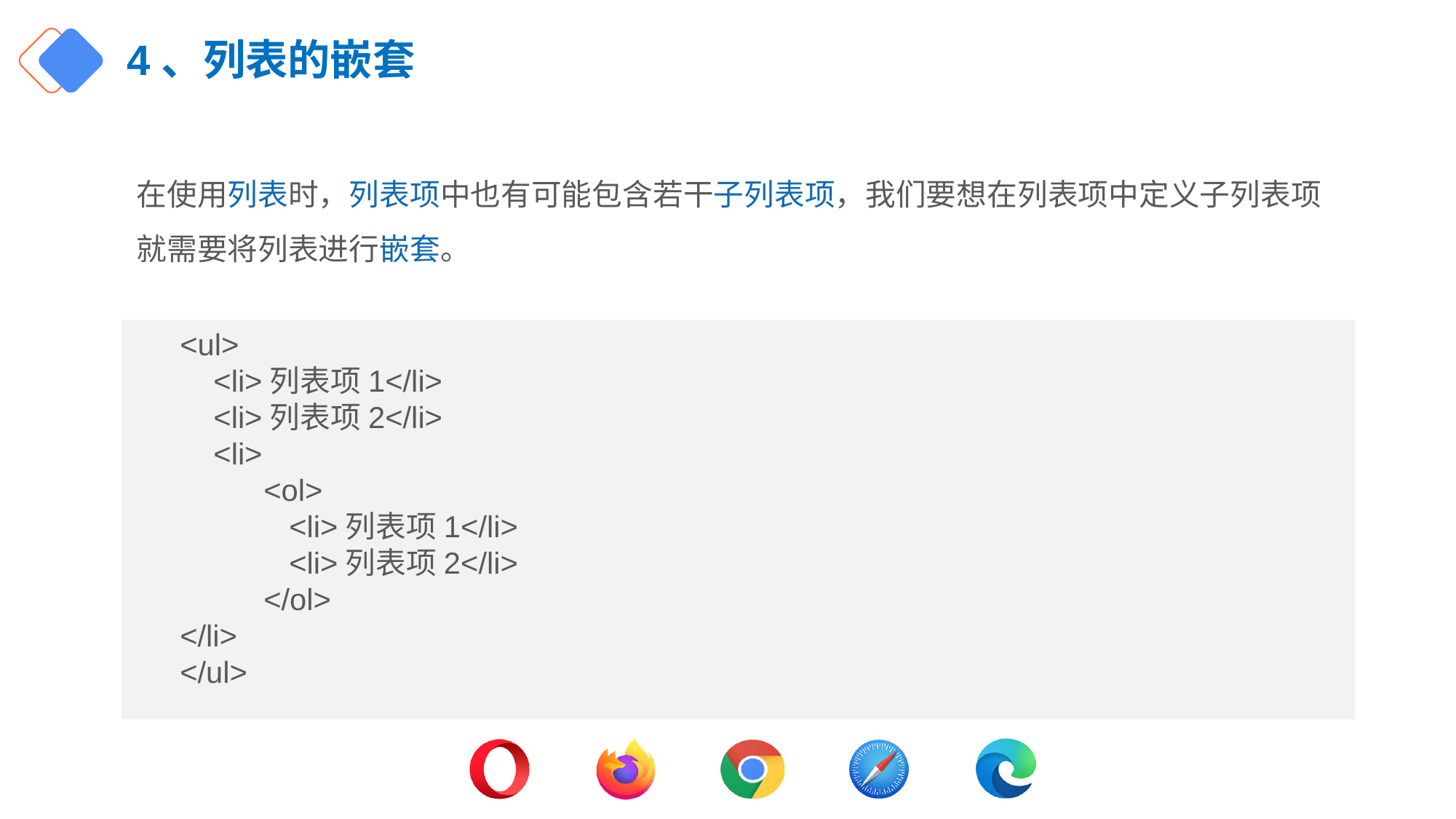

# 4、列表的嵌套
在使用列表时，列表项中也有可能包含若干子列表项，我们要想在列表项中定义子列表项就需要将列表进行嵌套。
<ul>
    <li>列表项1</li>
    <li>列表项2</li>
    <li>
          <ol>
    	<li>列表项1</li>
    	<li>列表项2</li>
          </ol>
</li>
</ul>